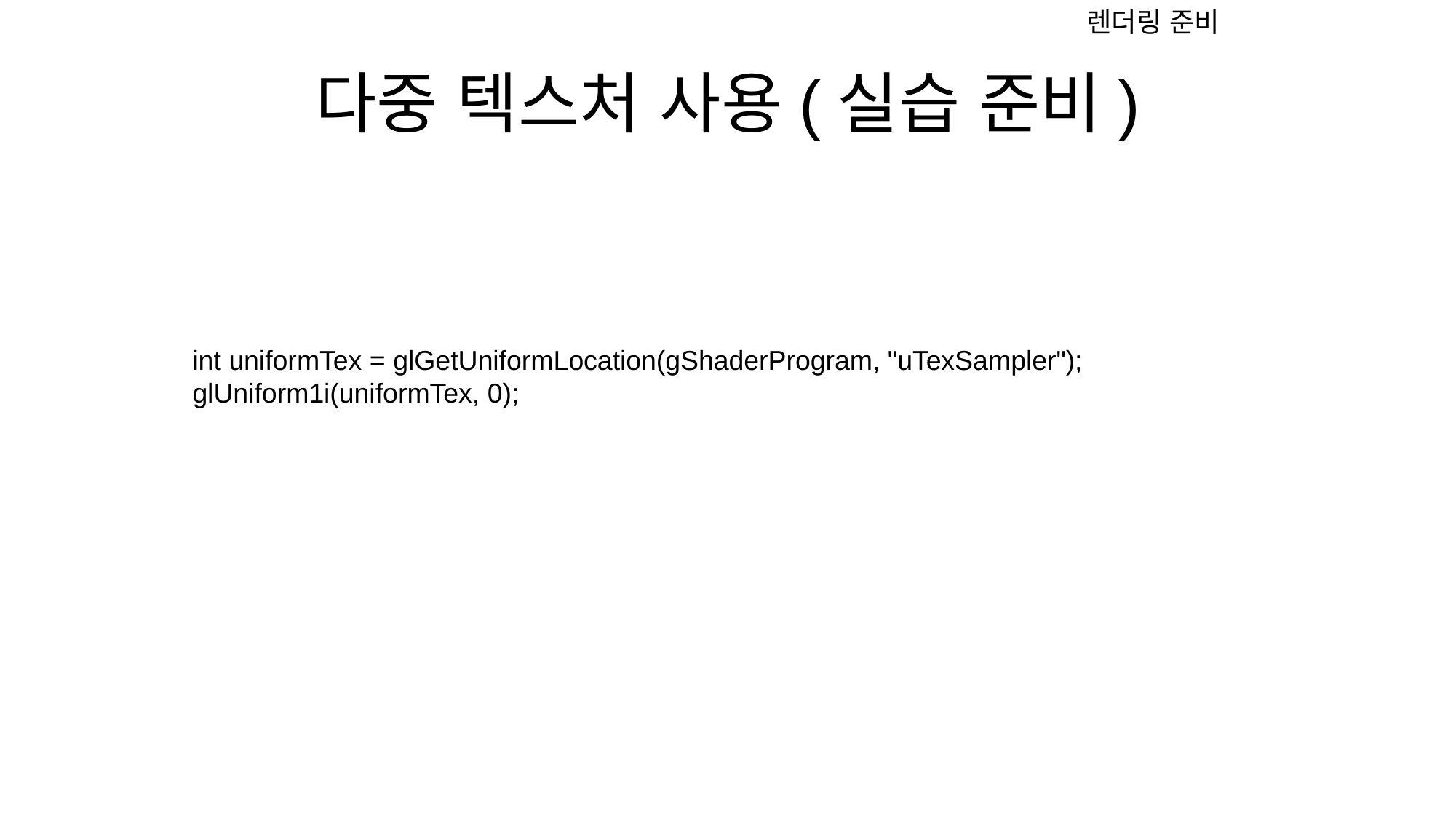

렌더링 준비
# 다중 텍스처 사용(실습 준비)
int uniformTex = glGetUniformLocation(gShaderProgram, "uTexSampler");
glUniform1i(uniformTex, 0);